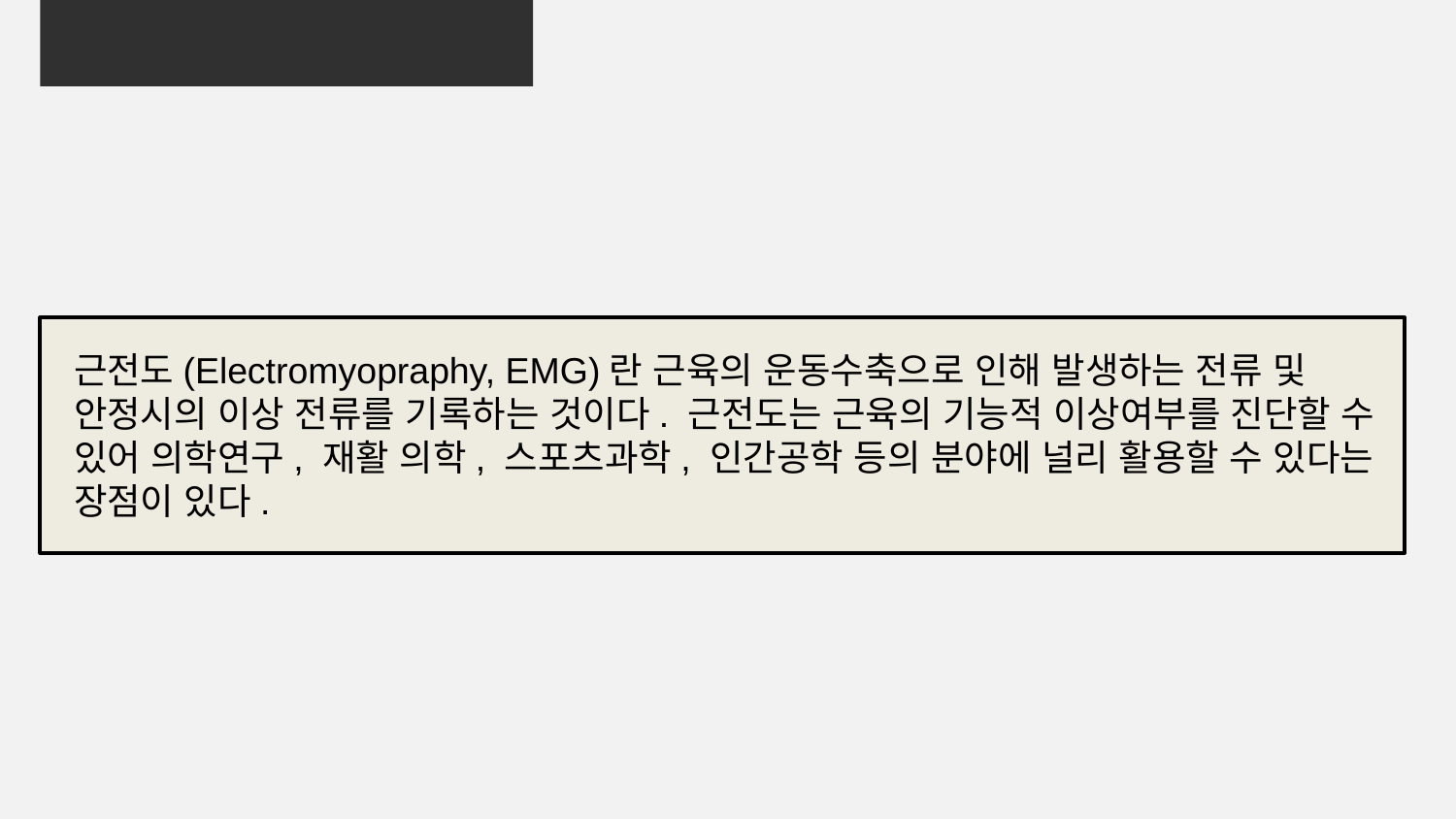

00
근전도란?

근전도(Electromyopraphy, EMG)란 근육의 운동수축으로 인해 발생하는 전류 및 안정시의 이상 전류를 기록하는 것이다. 근전도는 근육의 기능적 이상여부를 진단할 수 있어 의학연구, 재활 의학, 스포츠과학, 인간공학 등의 분야에 널리 활용할 수 있다는 장점이 있다.